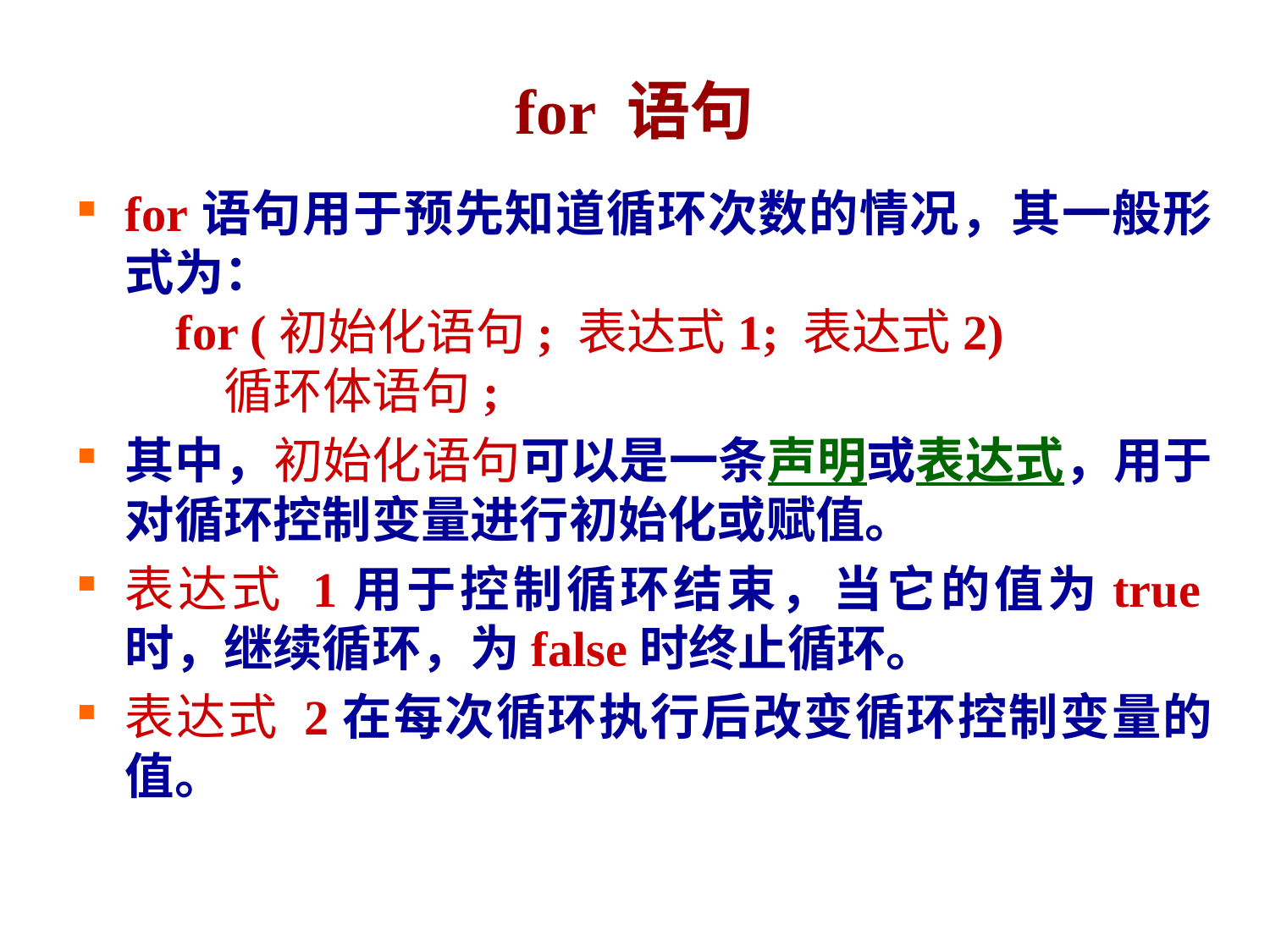

# for 语句
for语句用于预先知道循环次数的情况，其一般形式为：
        for (初始化语句; 表达式1; 表达式2)
            循环体语句;
其中，初始化语句可以是一条声明或表达式，用于对循环控制变量进行初始化或赋值。
表达式 1用于控制循环结束，当它的值为true时，继续循环，为false时终止循环。
表达式 2在每次循环执行后改变循环控制变量的值。
46